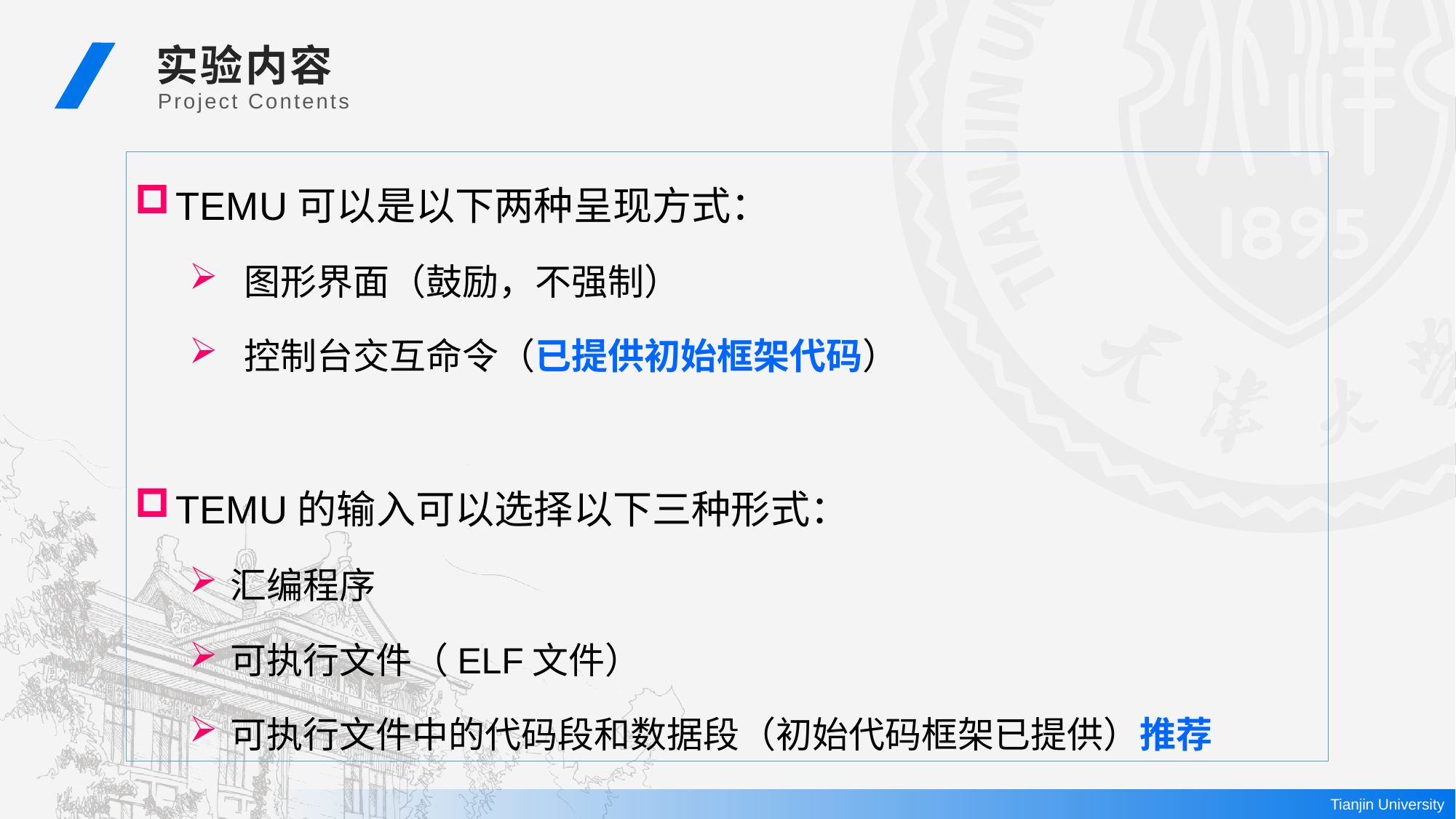

实验内容
   Project Contents
TEMU可以是以下两种呈现方式：
图形界面（鼓励，不强制）
控制台交互命令（已提供初始框架代码）

TEMU的输入可以选择以下三种形式：
汇编程序
可执行文件（ELF文件）
可执行文件中的代码段和数据段（初始代码框架已提供）推荐